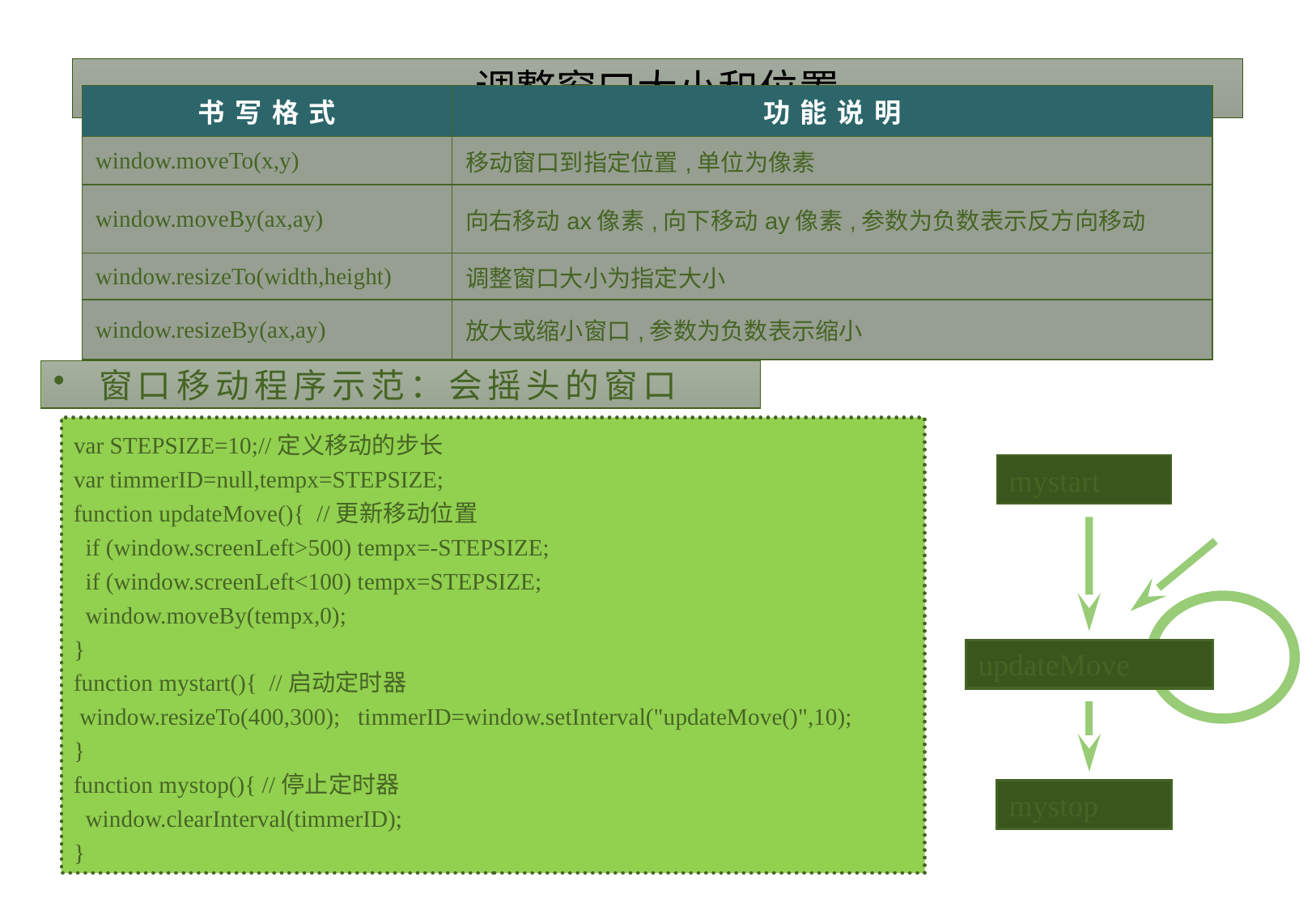

# 调整窗口大小和位置
| 书写格式 | 功能说明 |
| --- | --- |
| window.moveTo(x,y) | 移动窗口到指定位置,单位为像素 |
| window.moveBy(ax,ay) | 向右移动ax像素,向下移动ay像素,参数为负数表示反方向移动 |
| window.resizeTo(width,height) | 调整窗口大小为指定大小 |
| window.resizeBy(ax,ay) | 放大或缩小窗口,参数为负数表示缩小 |

窗口移动程序示范：会摇头的窗口
var STEPSIZE=10;//定义移动的步长
var timmerID=null,tempx=STEPSIZE;
function updateMove(){  //更新移动位置
  if (window.screenLeft>500) tempx=-STEPSIZE;
  if (window.screenLeft<100) tempx=STEPSIZE;
  window.moveBy(tempx,0);
}
function mystart(){  //启动定时器
 window.resizeTo(400,300);   timmerID=window.setInterval("updateMove()",10);
}
function mystop(){ //停止定时器
  window.clearInterval(timmerID);
}
mystart

updateMove

mystop